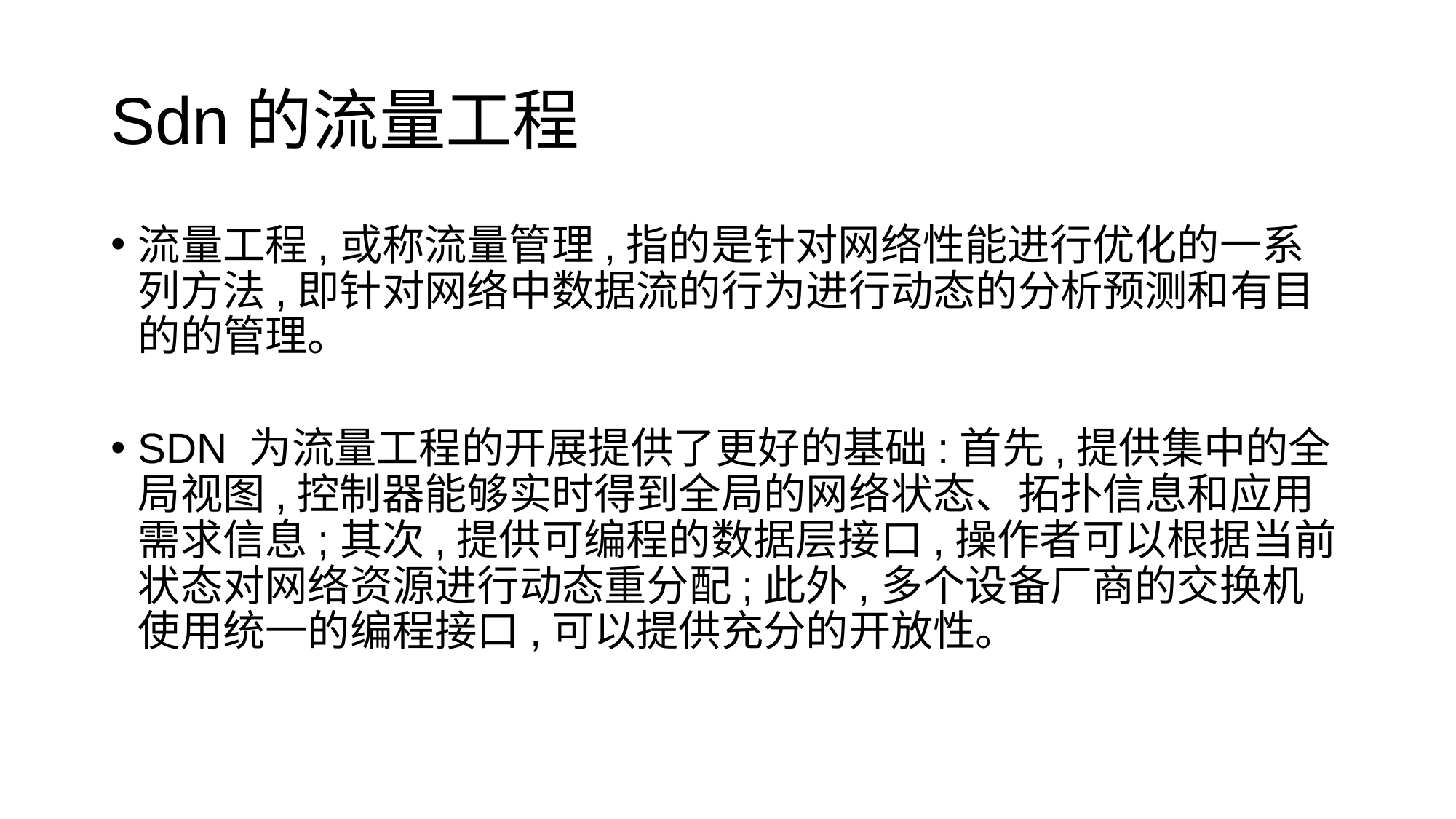

# Sdn的流量工程
流量工程,或称流量管理,指的是针对网络性能进行优化的一系列方法,即针对网络中数据流的行为进行动态的分析预测和有目的的管理。
SDN 为流量工程的开展提供了更好的基础:首先,提供集中的全局视图,控制器能够实时得到全局的网络状态、拓扑信息和应用需求信息;其次,提供可编程的数据层接口,操作者可以根据当前状态对网络资源进行动态重分配;此外,多个设备厂商的交换机使用统一的编程接口,可以提供充分的开放性。